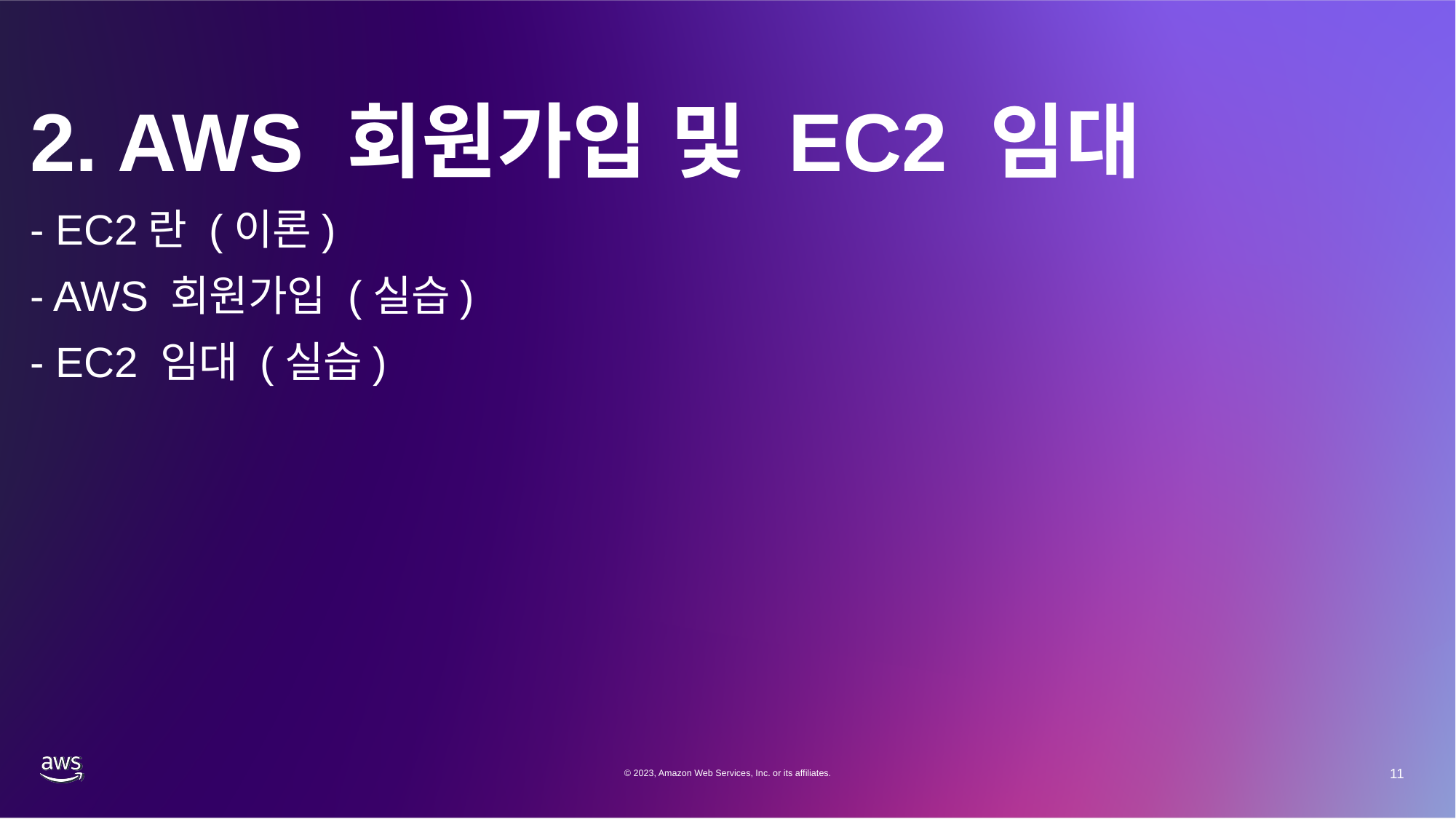

# 2. AWS 회원가입 및 EC2 임대
- EC2란 (이론)
- AWS 회원가입 (실습)
- EC2 임대 (실습)
© 2023, Amazon Web Services, Inc. or its affiliates.
11